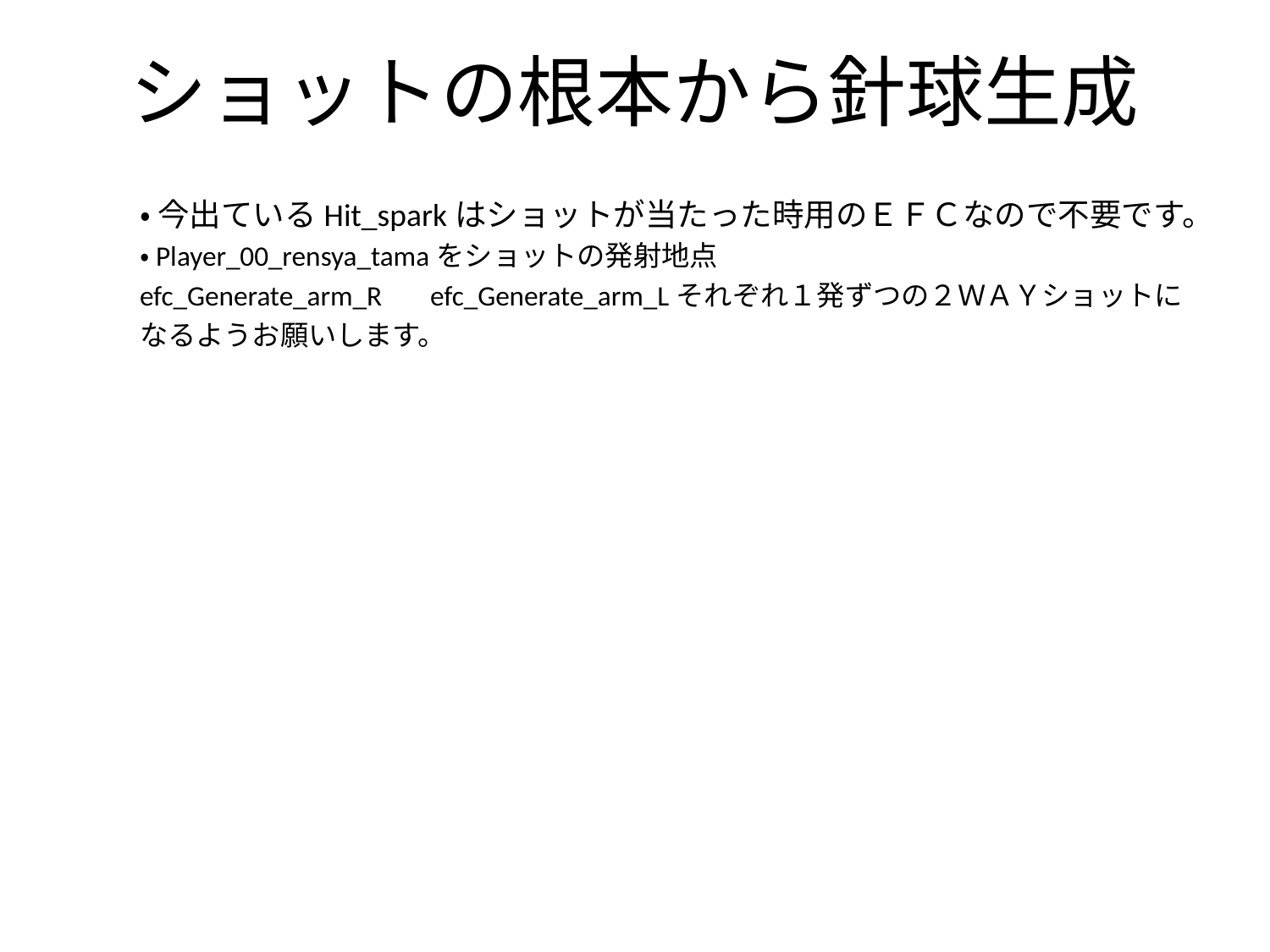

# ショットの根本から針球生成
・ 今出ているHit_sparkはショットが当たった時用のＥＦＣなので不要です。
・Player_00_rensya_tamaをショットの発射地点
efc_Generate_arm_R 　efc_Generate_arm_Lそれぞれ１発ずつの２ＷＡＹショットに
なるようお願いします。